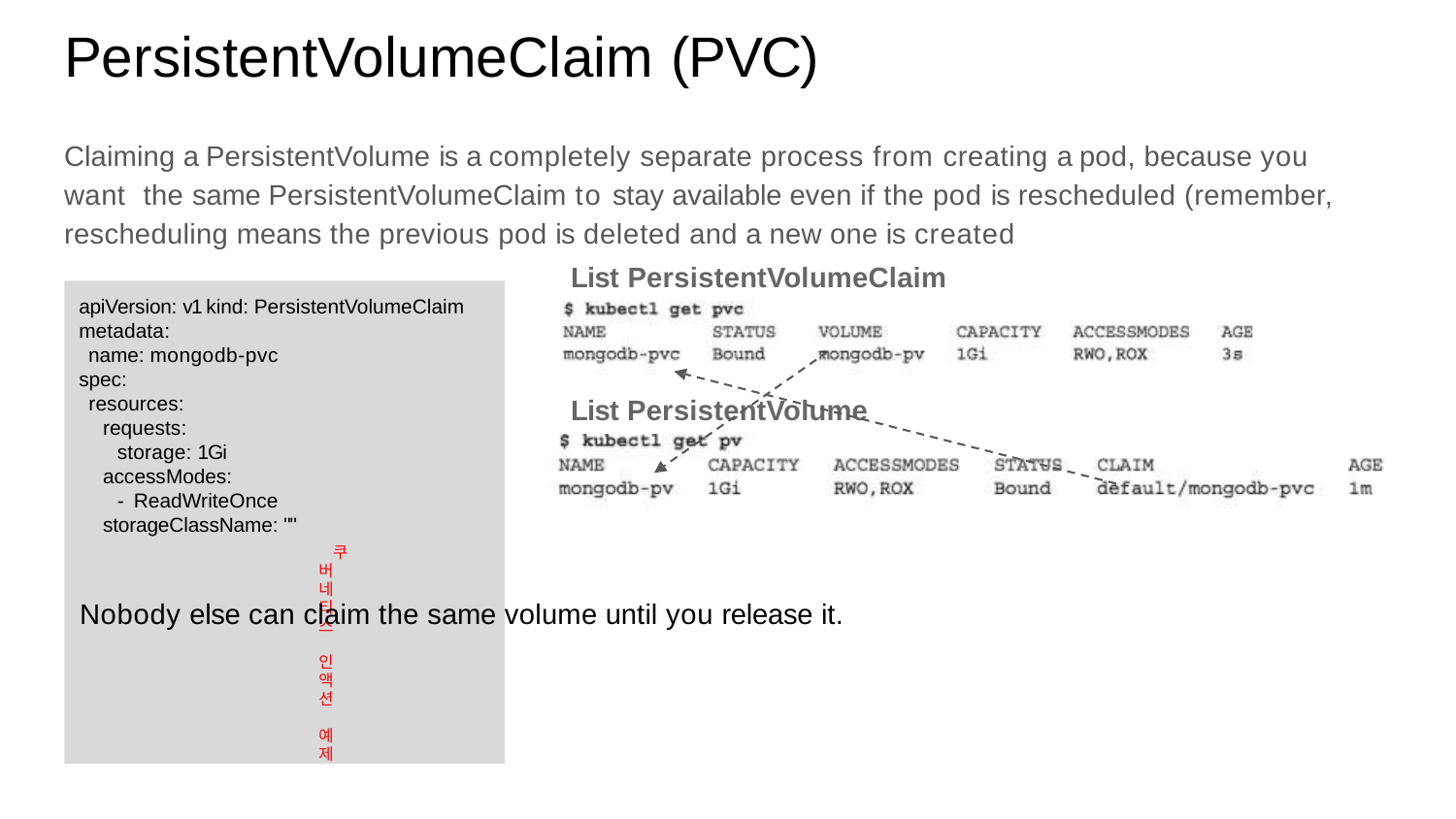

# PersistentVolumeClaim (PVC)
Claiming a PersistentVolume is a completely separate process from creating a pod, because you want  the same PersistentVolumeClaim to stay available even if the pod is rescheduled (remember,  rescheduling means the previous pod is deleted and a new one is created
List PersistentVolumeClaim
apiVersion: v1 kind: PersistentVolumeClaim  metadata:
name: mongodb-pvc  spec:
resources:  requests:
storage: 1Gi  accessModes:
- ReadWriteOnce  storageClassName: ""
쿠버네티스 인액션 예제

List PersistentVolume

Nobody else can claim the same volume until you release it.